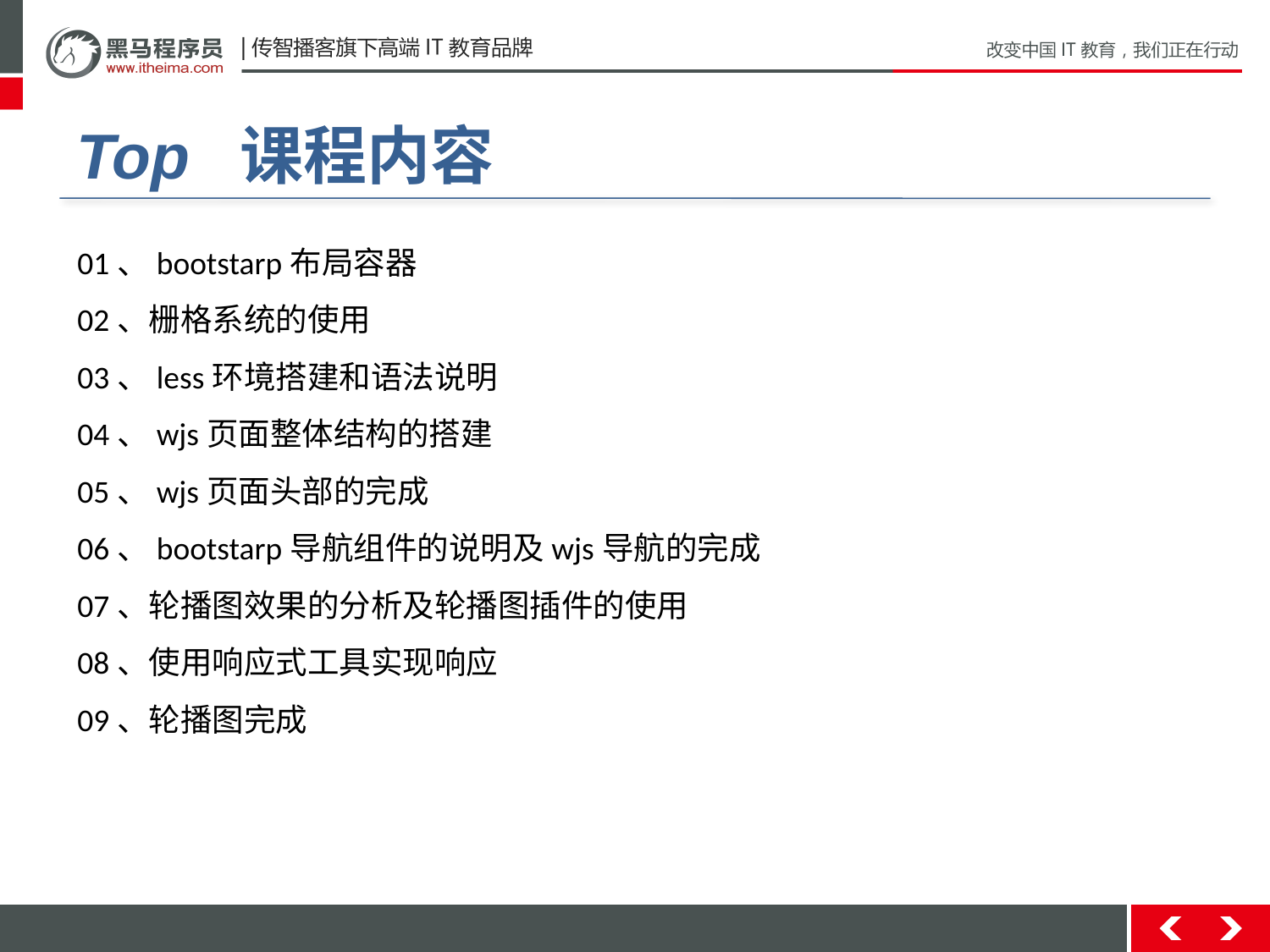

# Top  课程内容
01、bootstarp布局容器
02、栅格系统的使用
03、less环境搭建和语法说明
04、wjs页面整体结构的搭建
05、wjs页面头部的完成
06、bootstarp导航组件的说明及wjs导航的完成
07、轮播图效果的分析及轮播图插件的使用
08、使用响应式工具实现响应
09、轮播图完成